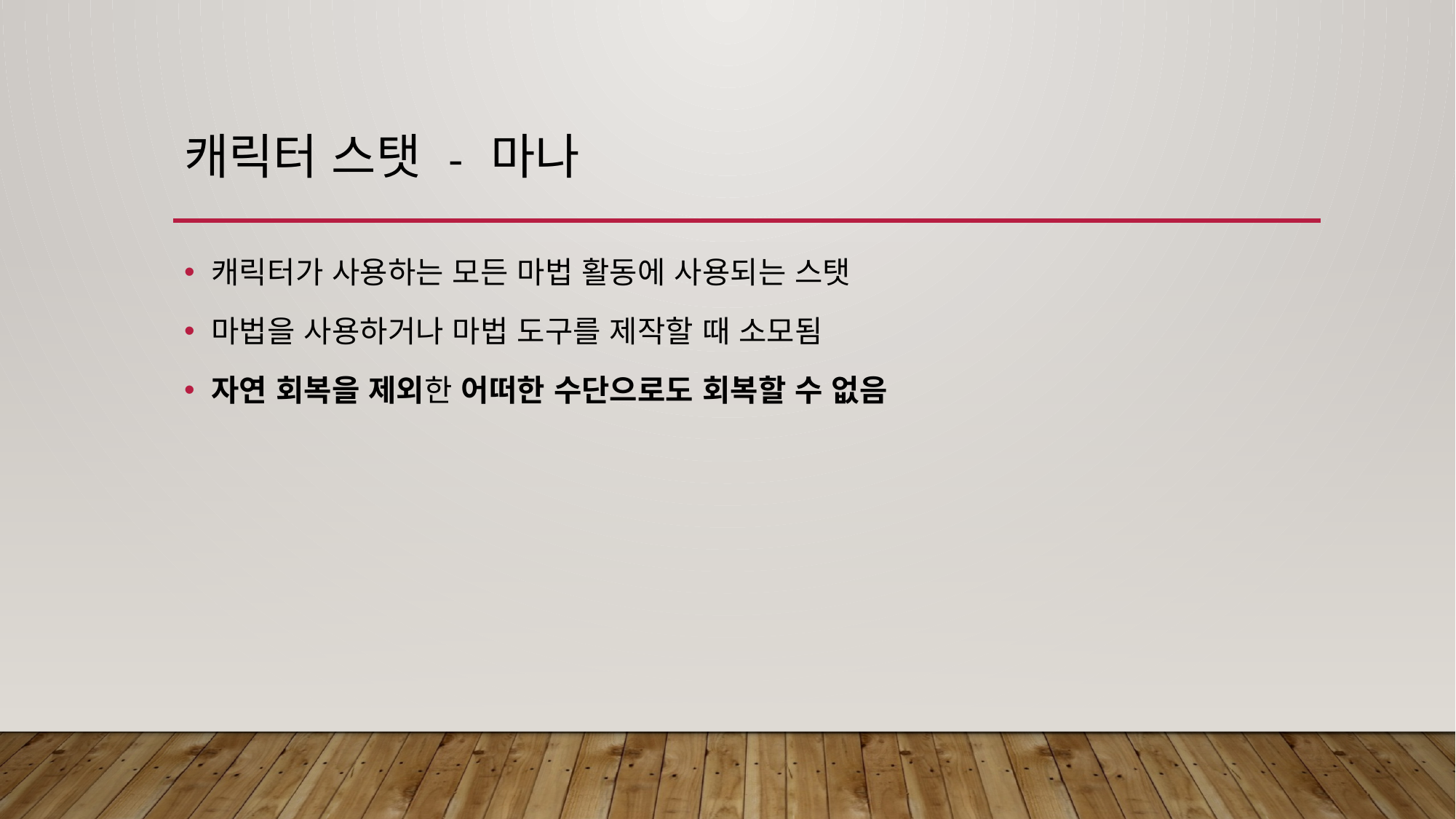

# 캐릭터 스탯 - 마나
캐릭터가 사용하는 모든 마법 활동에 사용되는 스탯
마법을 사용하거나 마법 도구를 제작할 때 소모됨
자연 회복을 제외한 어떠한 수단으로도 회복할 수 없음